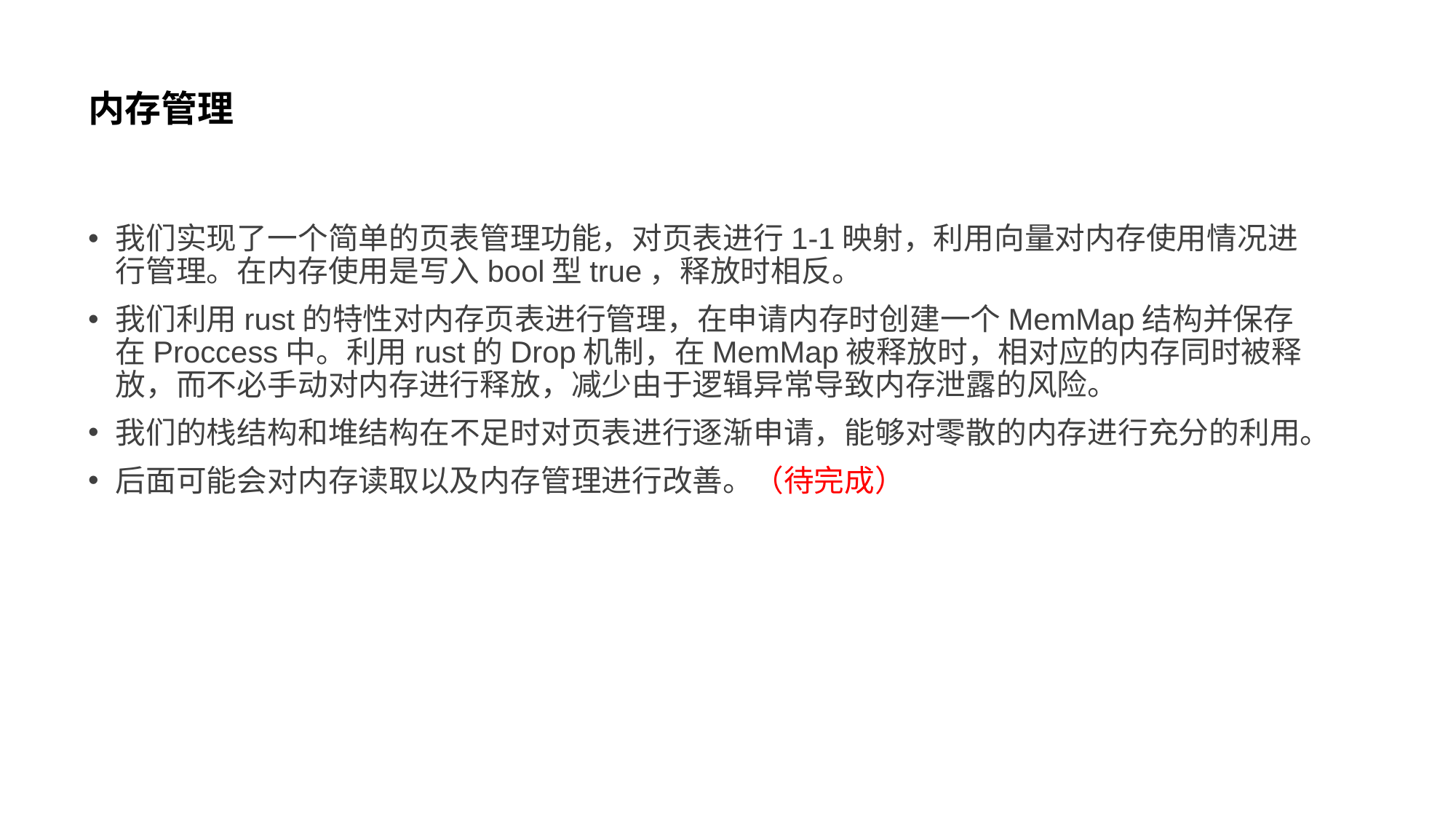

# 内存管理
我们实现了一个简单的页表管理功能，对页表进行1-1映射，利用向量对内存使用情况进行管理。在内存使用是写入bool型true，释放时相反。
我们利用rust的特性对内存页表进行管理，在申请内存时创建一个MemMap结构并保存在Proccess中。利用rust的Drop机制，在MemMap被释放时，相对应的内存同时被释放，而不必手动对内存进行释放，减少由于逻辑异常导致内存泄露的风险。
我们的栈结构和堆结构在不足时对页表进行逐渐申请，能够对零散的内存进行充分的利用。
后面可能会对内存读取以及内存管理进行改善。（待完成）